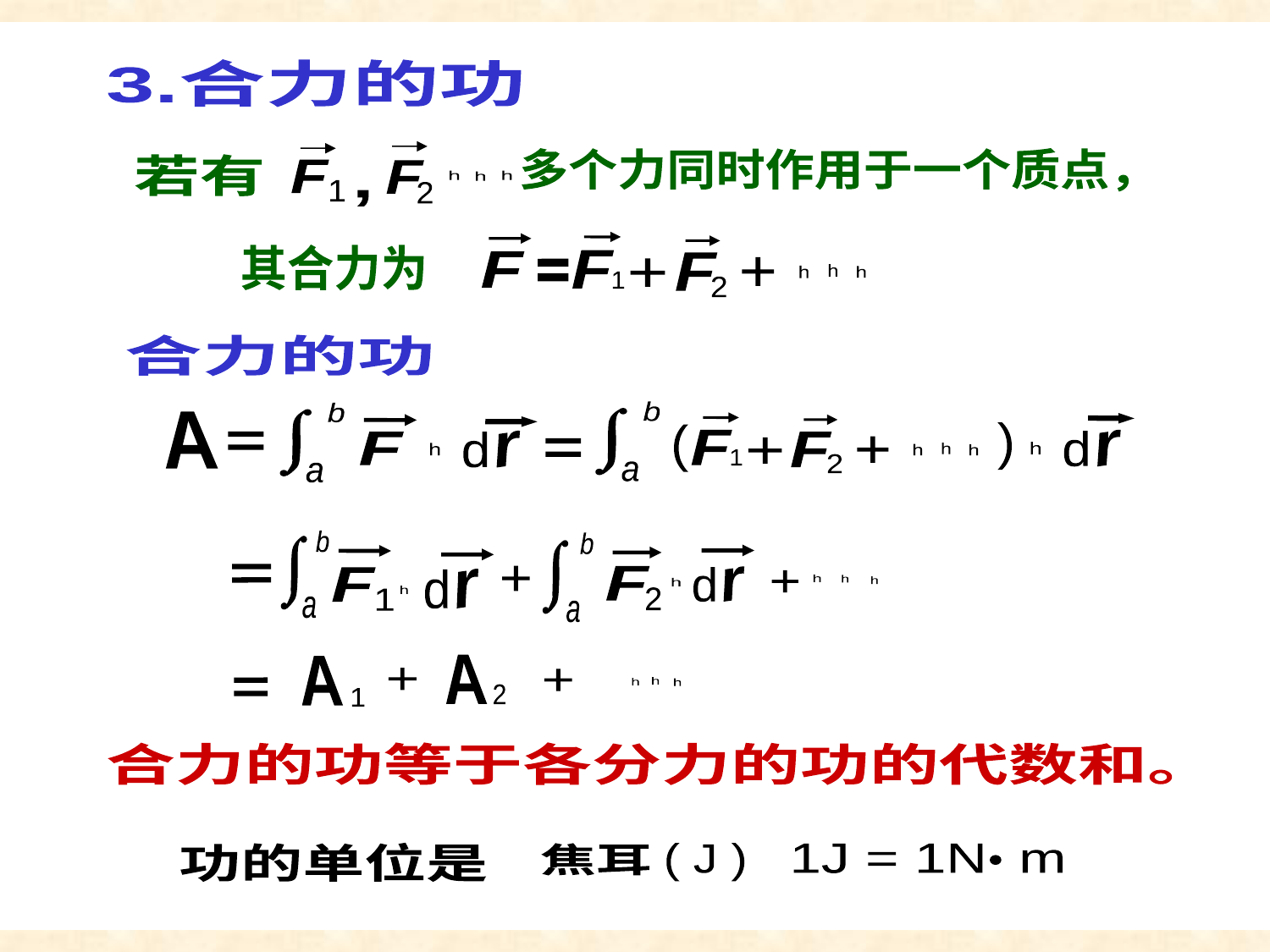

合力的功
3.合力的功

F
2

F
1
h
h
h
,
多个力同时作用于一个质点，
若有

其合力为
F
F
F
+
+

h
h
h
1
2
合力的功
b

a
b

a
A

F
1

d
r
h

(

(

d
r
F
F
+
+
h
h
h
h
2
b
b

+
F

d
F
r
d
r
+
h
h
h
h
h
2
1
a
a
A
2
A
+
+
h
h
h

1
合力的功等于各分力的功的代数和。
功的单位是
( J )
焦耳
1J = 1N  m